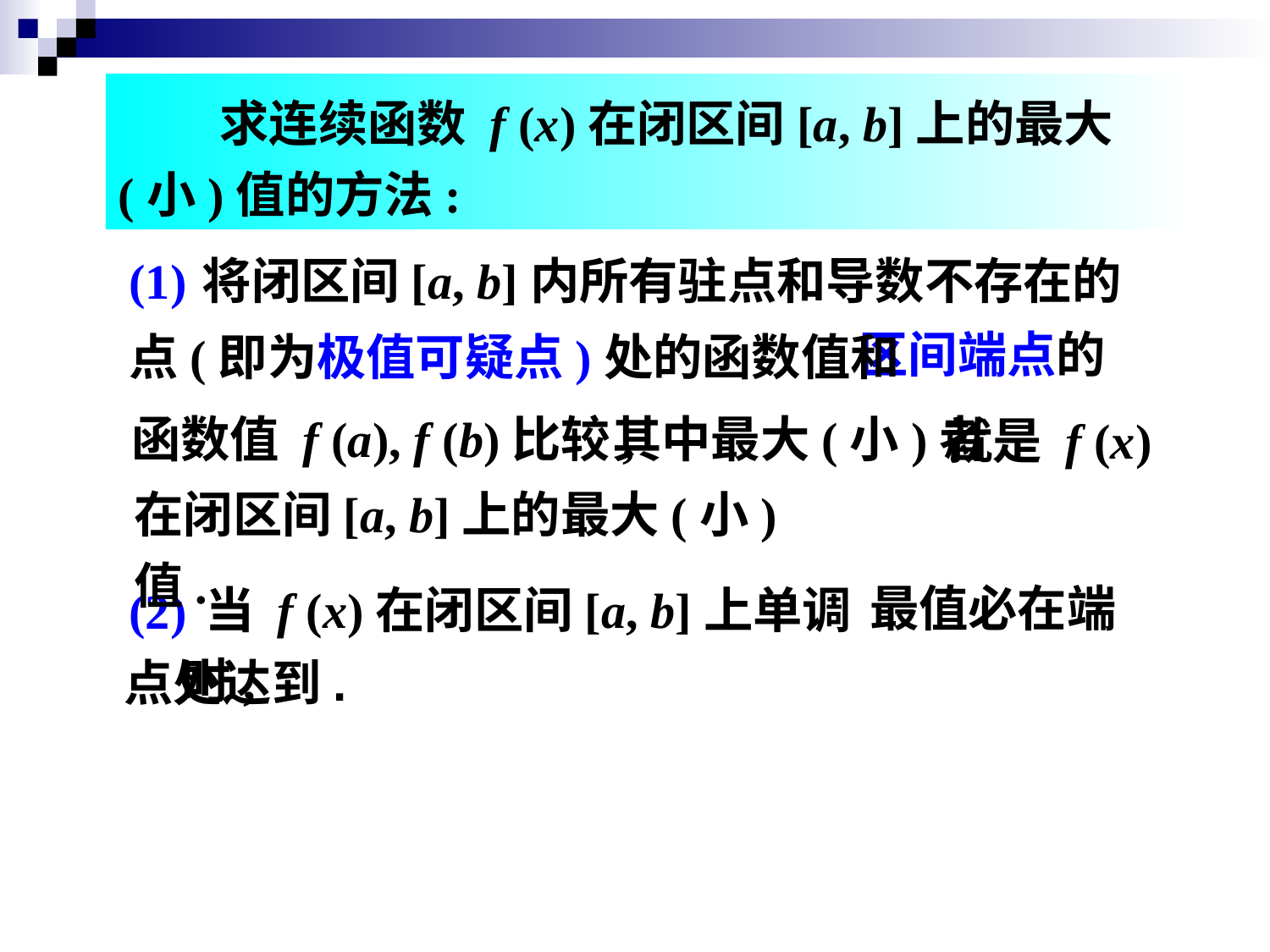

求连续函数 f (x)在闭区间[a, b]上的最大(小)值的方法:
(1)
将闭区间[a, b]内所有驻点和导数不存在的
区间端点的
点(即为极值可疑点)处的函数值和
就是 f (x)
函数值 f (a), f (b)比较,
其中最大(小)者
在闭区间[a, b]上的最大(小)值.
 当 f (x)在闭区间[a, b]上单调时,
最值必在端
(2)
点处达到.